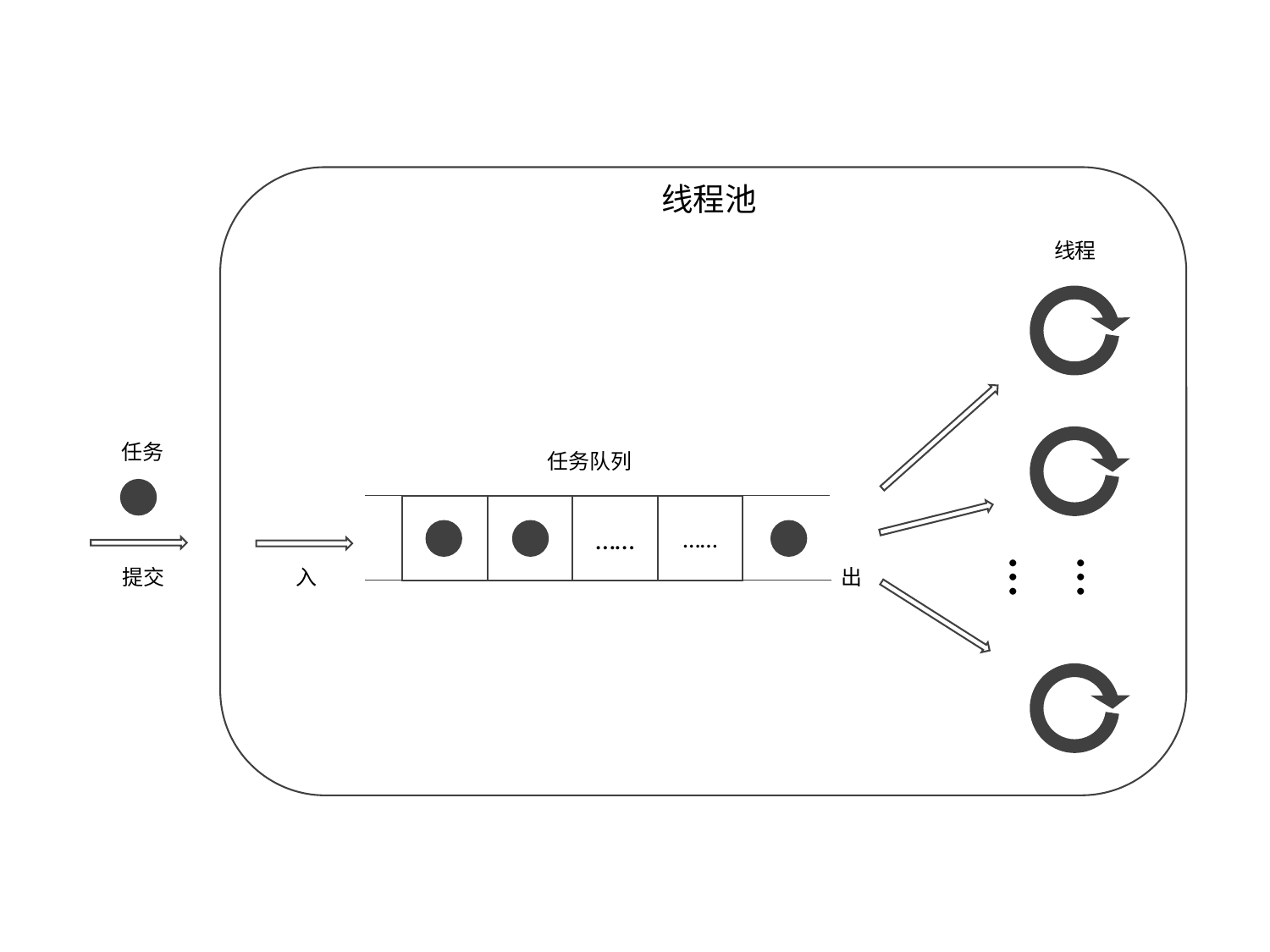

线程池
线程

任务
任务队列

……
……

……
提交
入
出